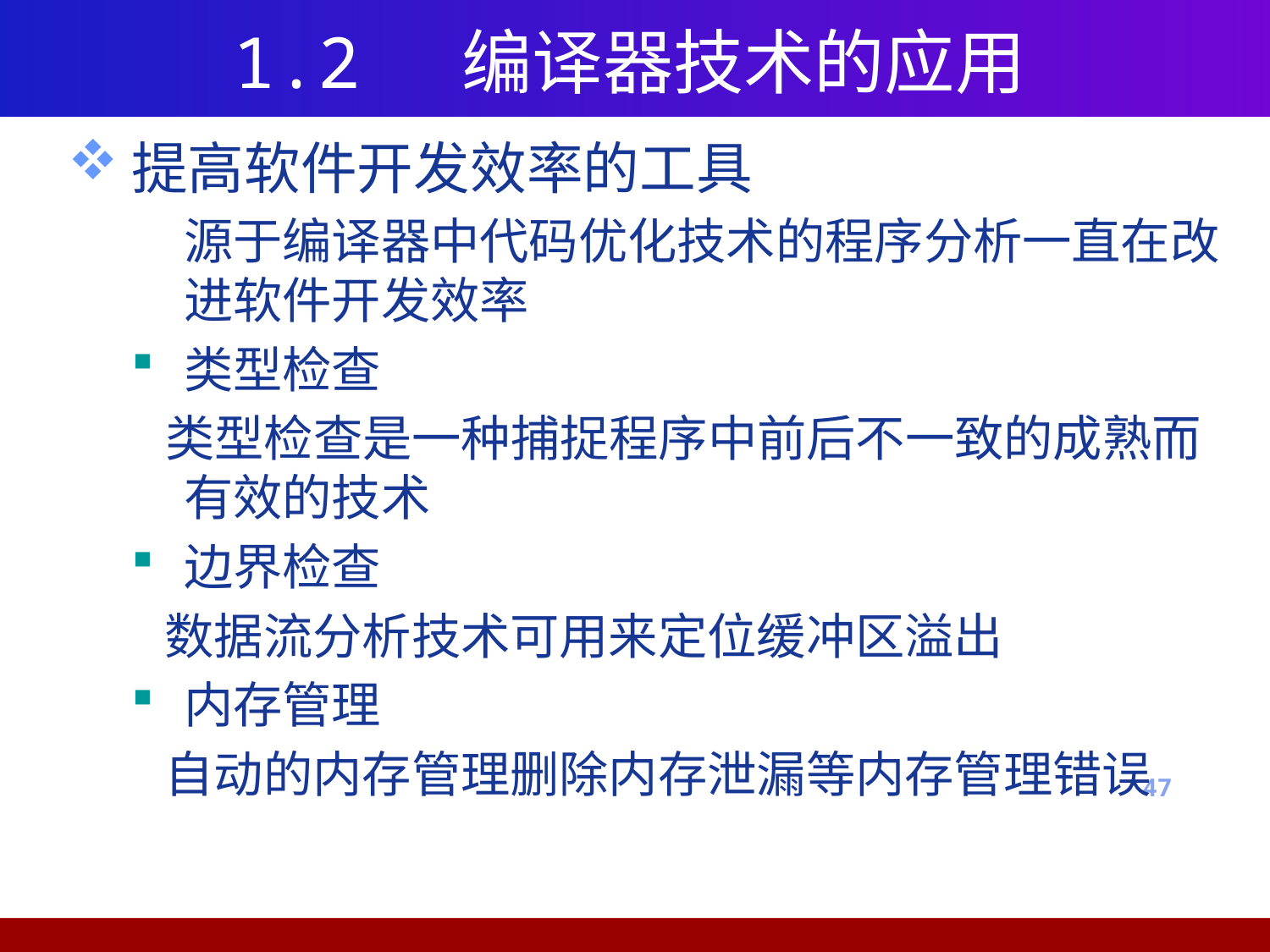

# 1.2  编译器技术的应用
提高软件开发效率的工具
	源于编译器中代码优化技术的程序分析一直在改进软件开发效率
类型检查
  类型检查是一种捕捉程序中前后不一致的成熟而有效的技术
边界检查
  数据流分析技术可用来定位缓冲区溢出
内存管理
  自动的内存管理删除内存泄漏等内存管理错误
47